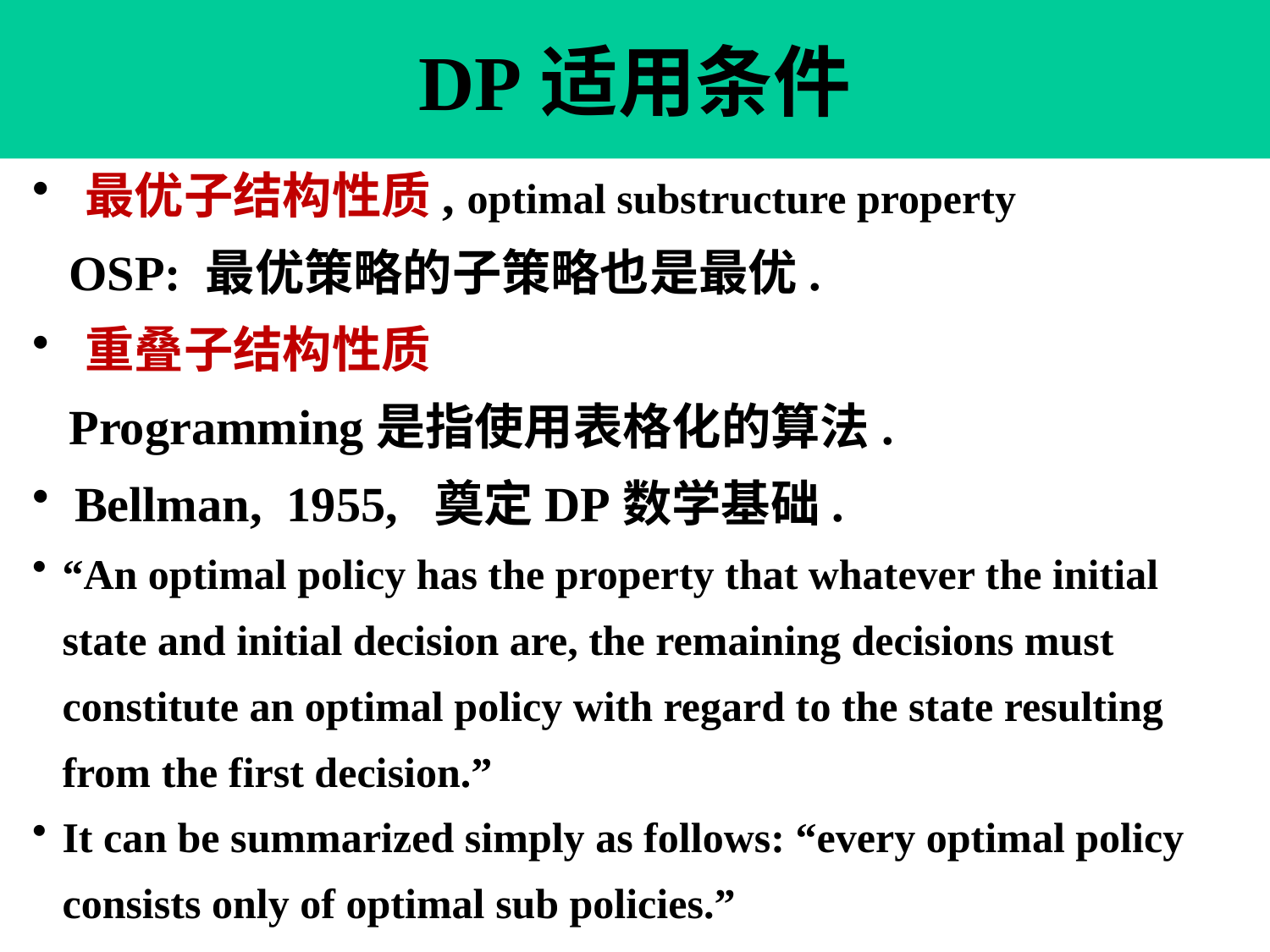

# DP适用条件
 最优子结构性质, optimal substructure property
   OSP: 最优策略的子策略也是最优.
 重叠子结构性质
   Programming是指使用表格化的算法.
 Bellman,  1955,  奠定DP数学基础.
“An optimal policy has the property that whatever the initial state and initial decision are, the remaining decisions must constitute an optimal policy with regard to the state resulting from the first decision.”
It can be summarized simply as follows: “every optimal policy consists only of optimal sub policies.”